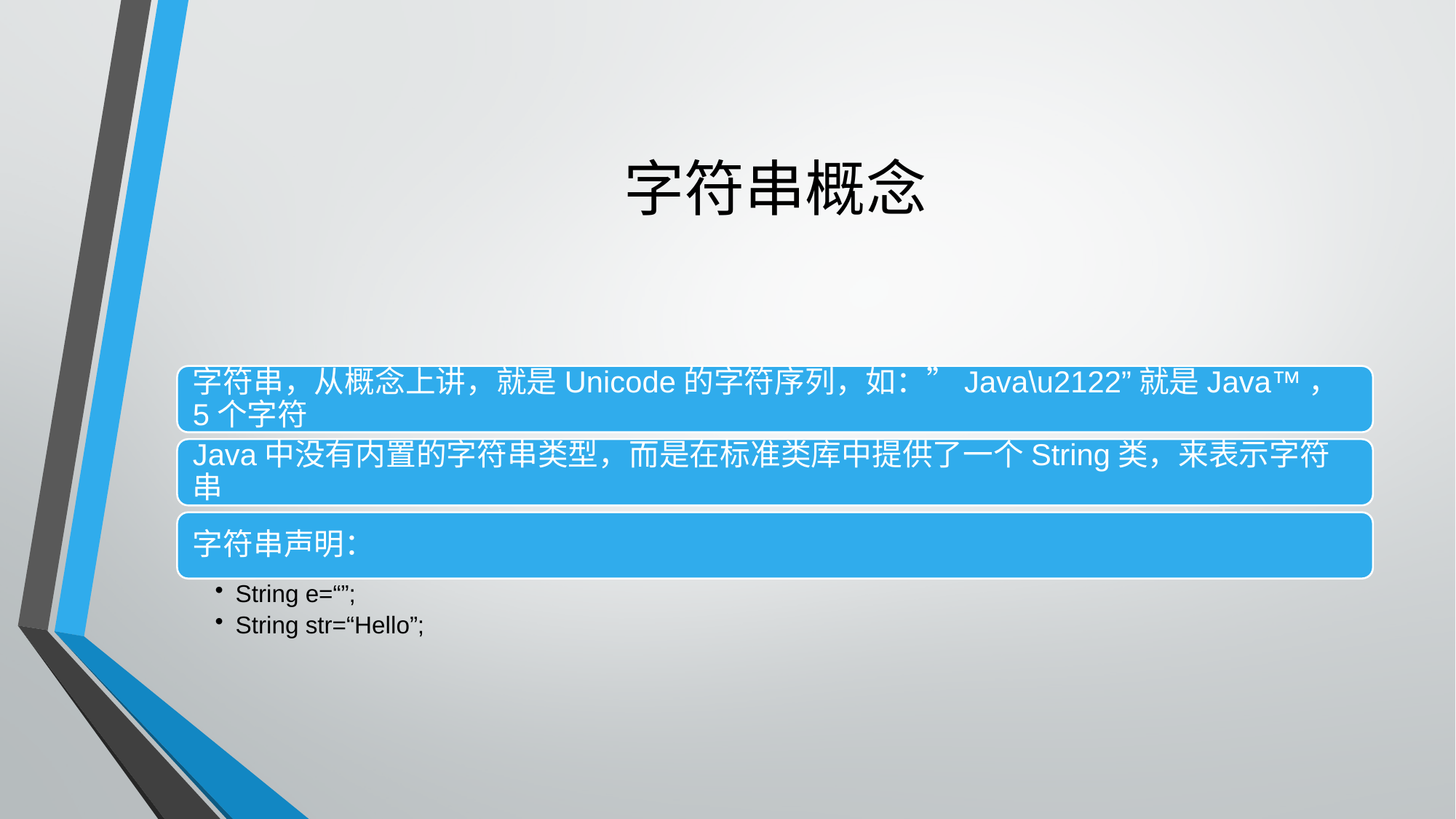

# 字符串概念
字符串，从概念上讲，就是Unicode的字符序列，如：”Java\u2122”就是Java™，5个字符
Java中没有内置的字符串类型，而是在标准类库中提供了一个String类，来表示字符串
字符串声明：
String e=“”;
String str=“Hello”;